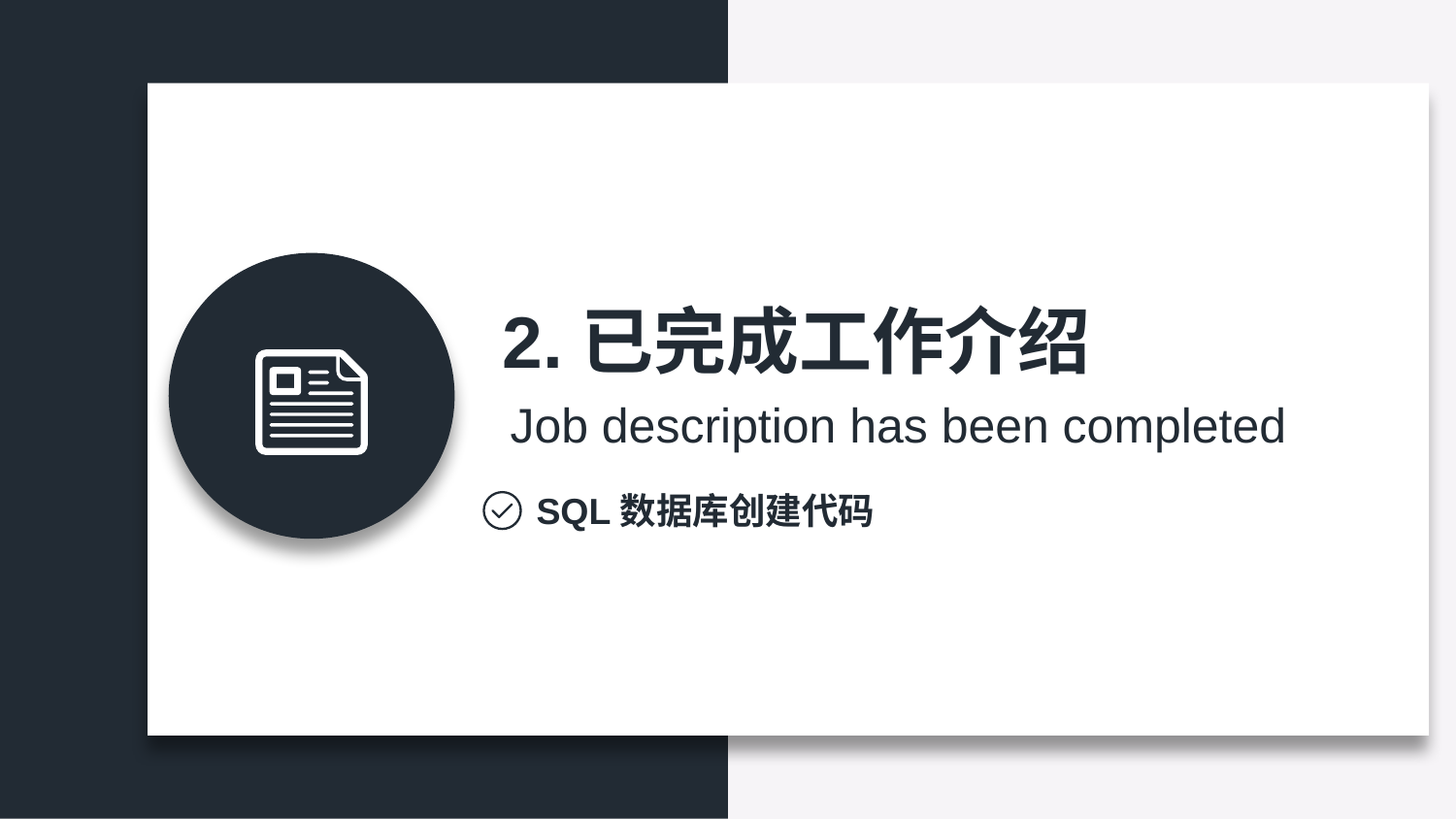

2.已完成工作介绍

Job description has been completed
SQL数据库创建代码